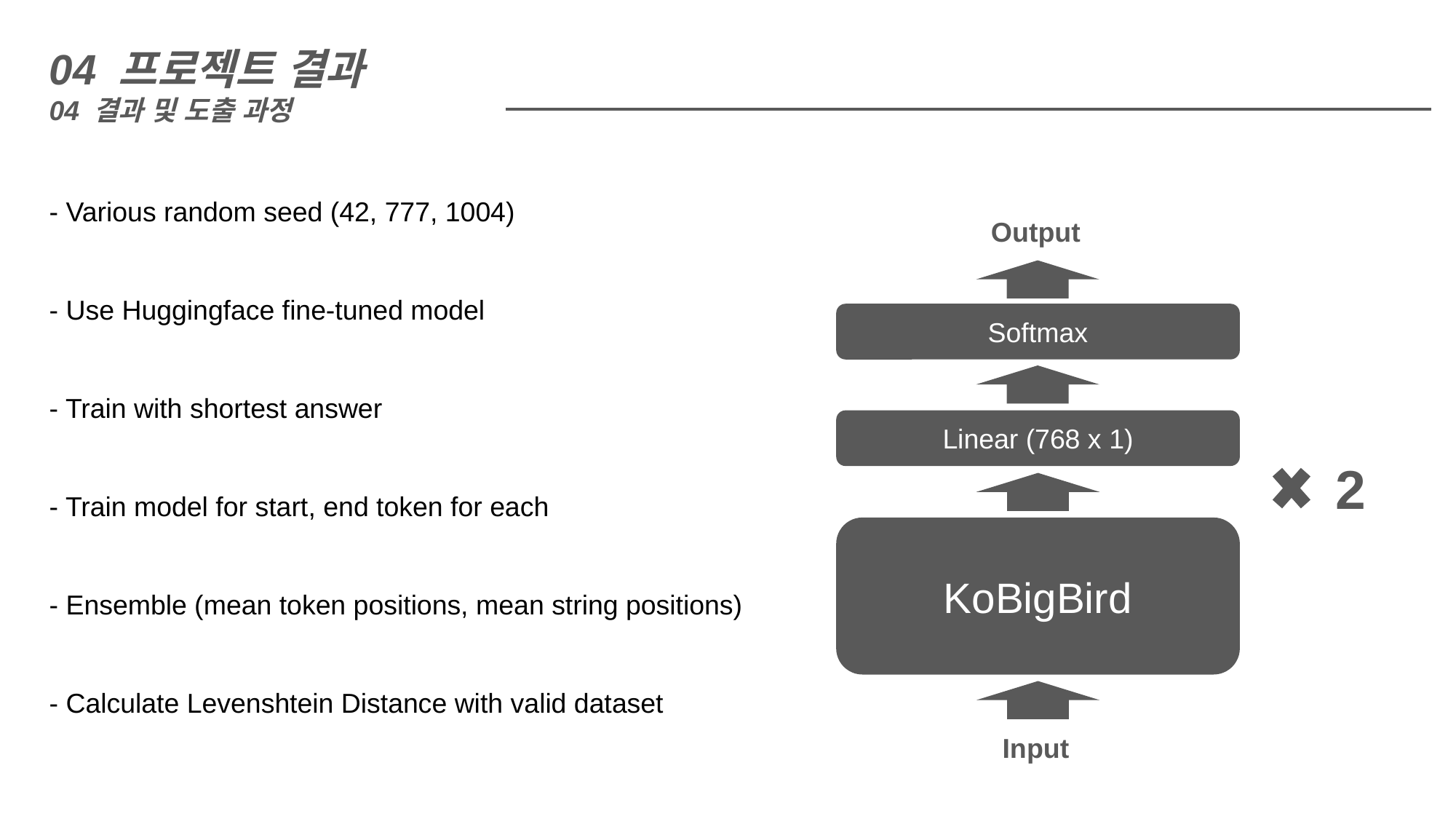

04 프로젝트 결과
04 결과 및 도출 과정
- Various random seed (42, 777, 1004)

- Use Huggingface fine-tuned model

- Train with shortest answer

- Train model for start, end token for each

- Ensemble (mean token positions, mean string positions)

- Calculate Levenshtein Distance with valid dataset

Output

Softmax

Linear (768 x 1)

2

KoBigBird

Input